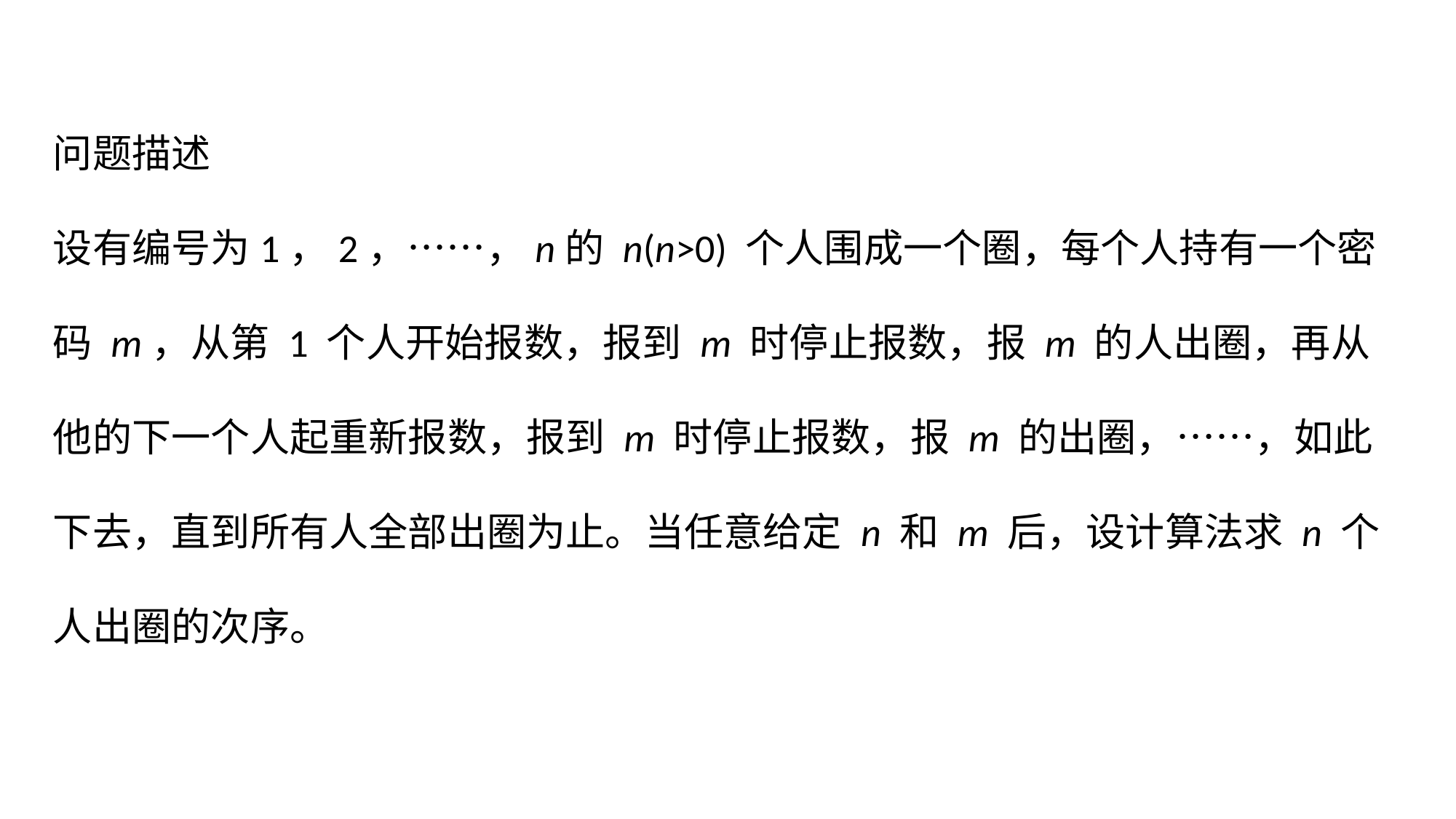

问题描述
设有编号为1，2，……，n的 n(n>0) 个人围成一个圈，每个人持有一个密码 m，从第 1 个人开始报数，报到 m 时停止报数，报 m 的人出圈，再从他的下一个人起重新报数，报到 m 时停止报数，报 m 的出圈，……，如此下去，直到所有人全部出圈为止。当任意给定 n 和 m 后，设计算法求 n 个人出圈的次序。